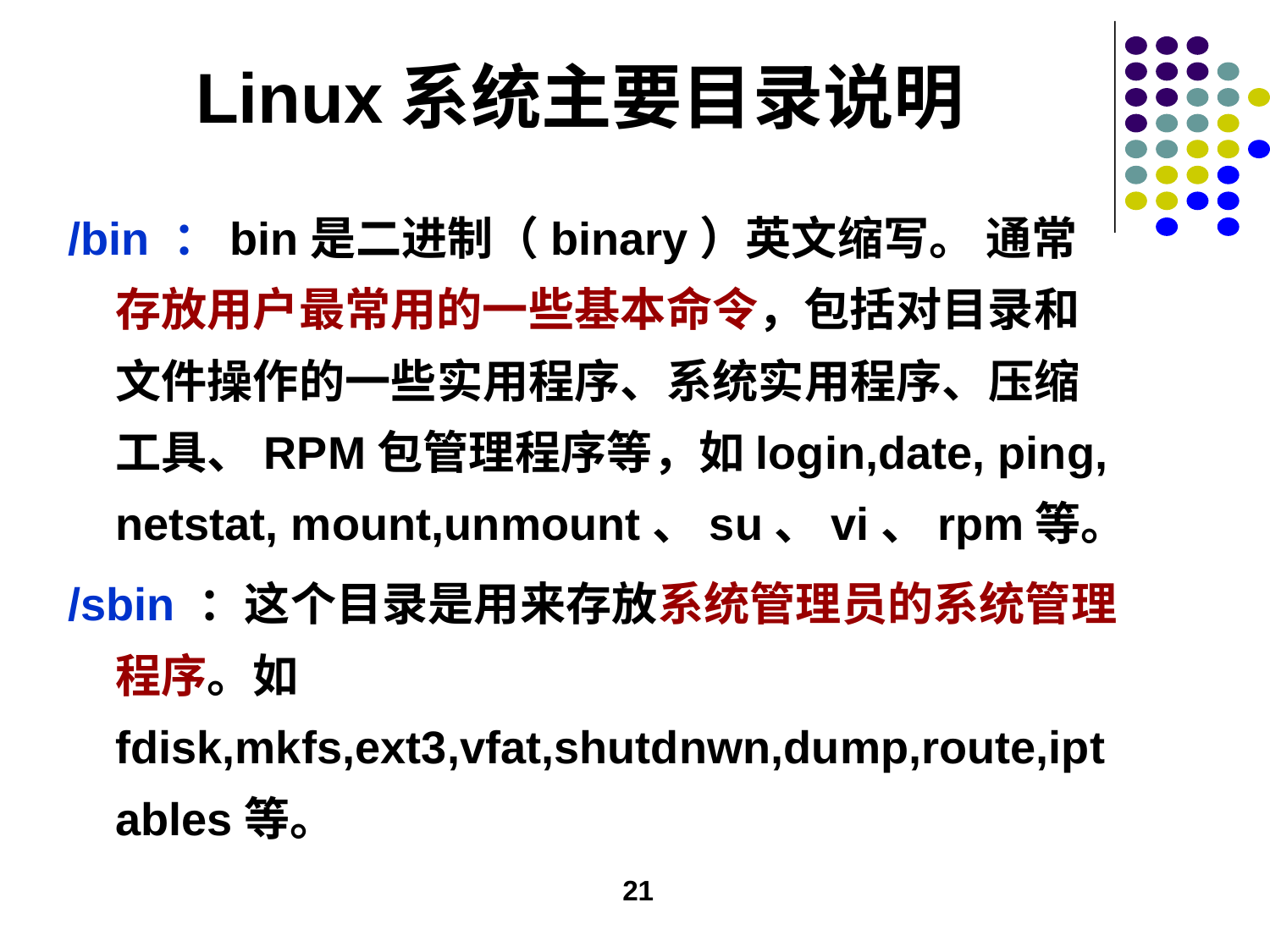

Linux系统主要目录说明
/bin ：bin是二进制（binary）英文缩写。 通常存放用户最常用的一些基本命令，包括对目录和文件操作的一些实用程序、系统实用程序、压缩工具、RPM包管理程序等，如login,date, ping, netstat, mount,unmount、su、vi、rpm等。
/sbin ：这个目录是用来存放系统管理员的系统管理程序。如fdisk,mkfs,ext3,vfat,shutdnwn,dump,route,iptables等。
21